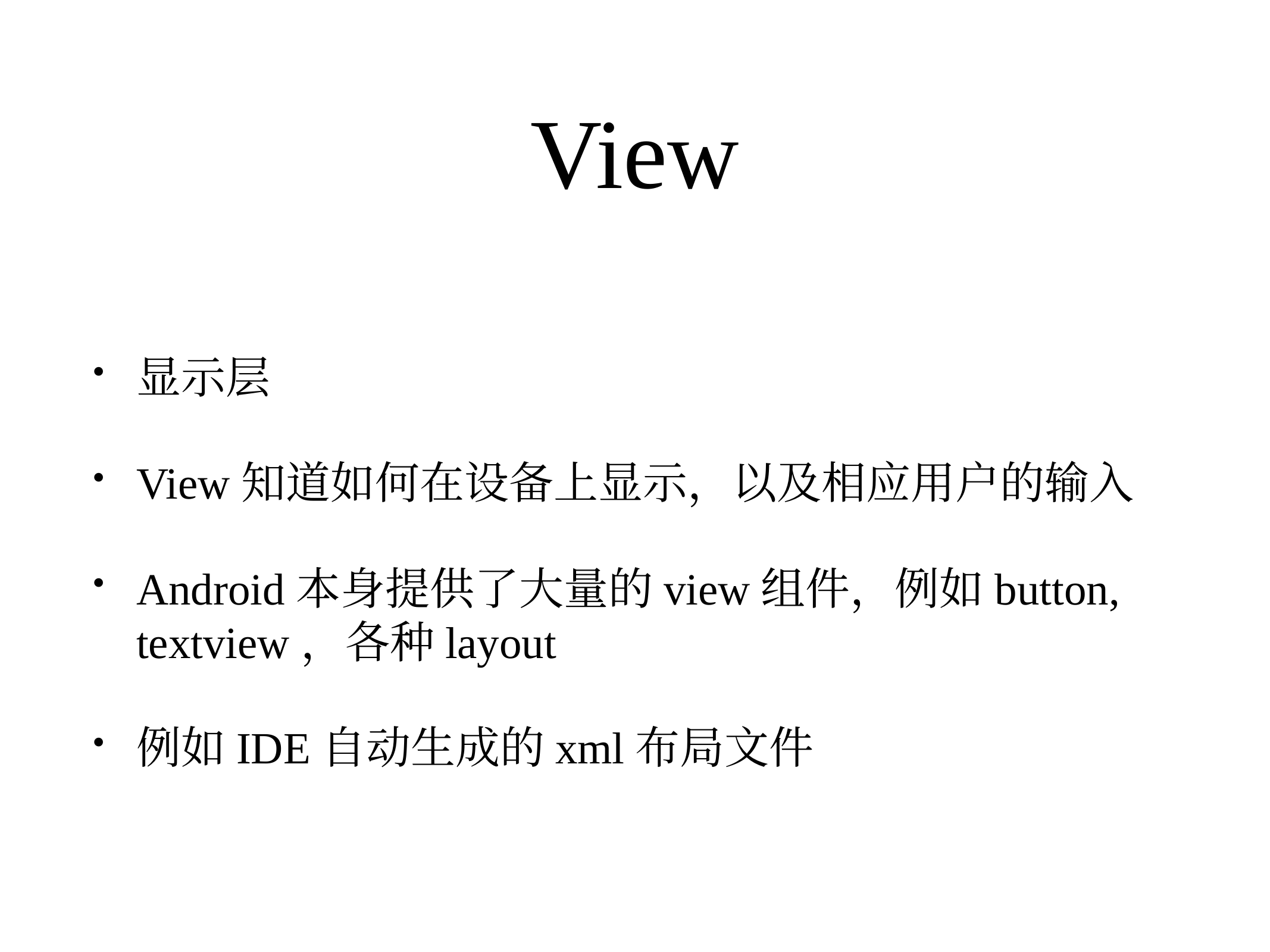

# View
显示层
View知道如何在设备上显示，以及相应用户的输入
Android本身提供了大量的view组件，例如button, textview，各种layout
例如IDE自动生成的xml布局文件